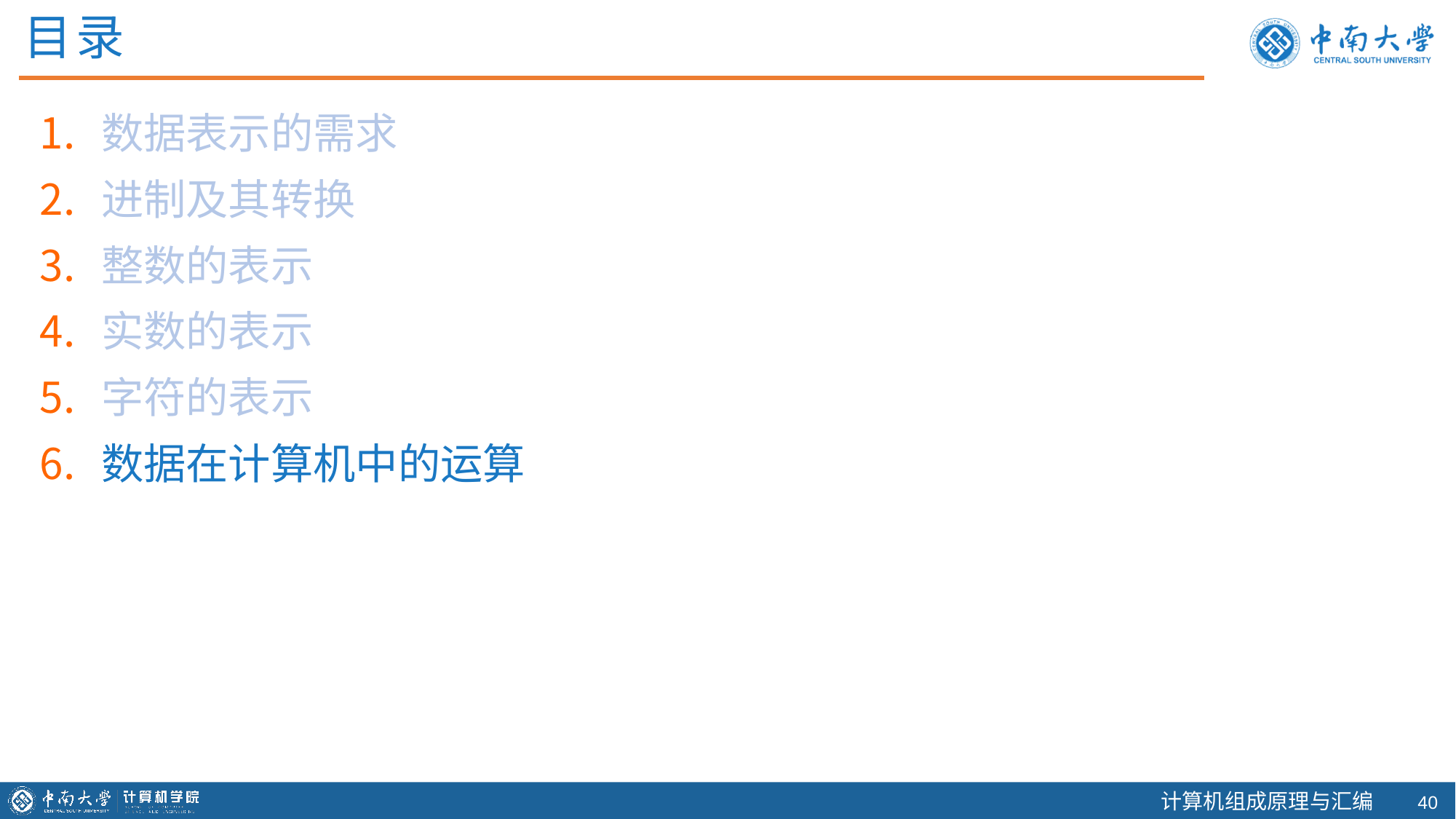

目录
数据表示的需求
进制及其转换
整数的表示
实数的表示
字符的表示
数据在计算机中的运算

40